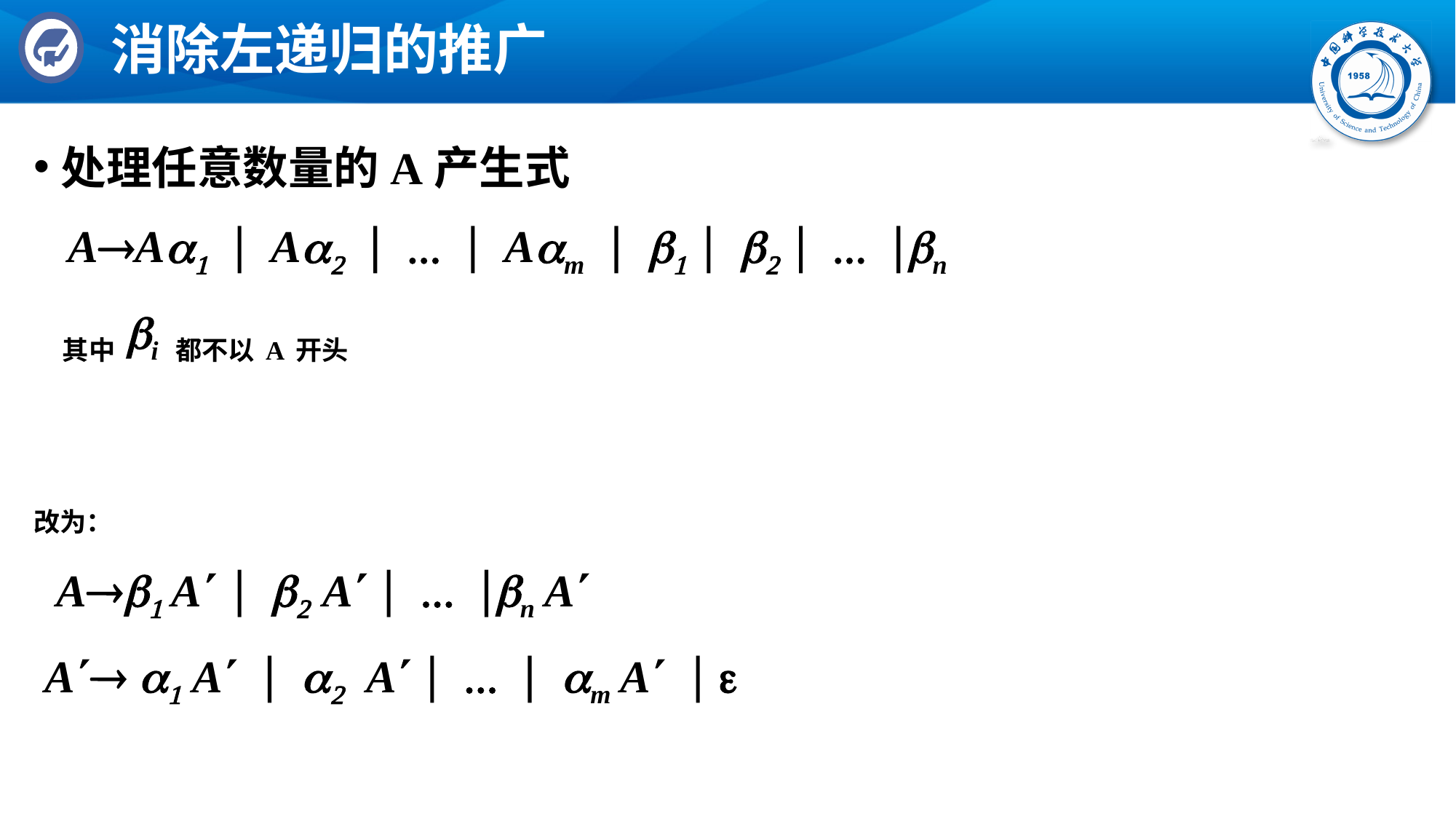

# 消除左递归的推广
处理任意数量的A产生式
   A→Aα1 | Aα2 | ... | Aαm | β1 | β2 | ... |βn
   其中βi 都不以A开头

改为：
  A→β1 A′ | β2 A′ | ... |βn A′
 A′→ α1 A′ | α2 A′ | ... | αm A′ | ε